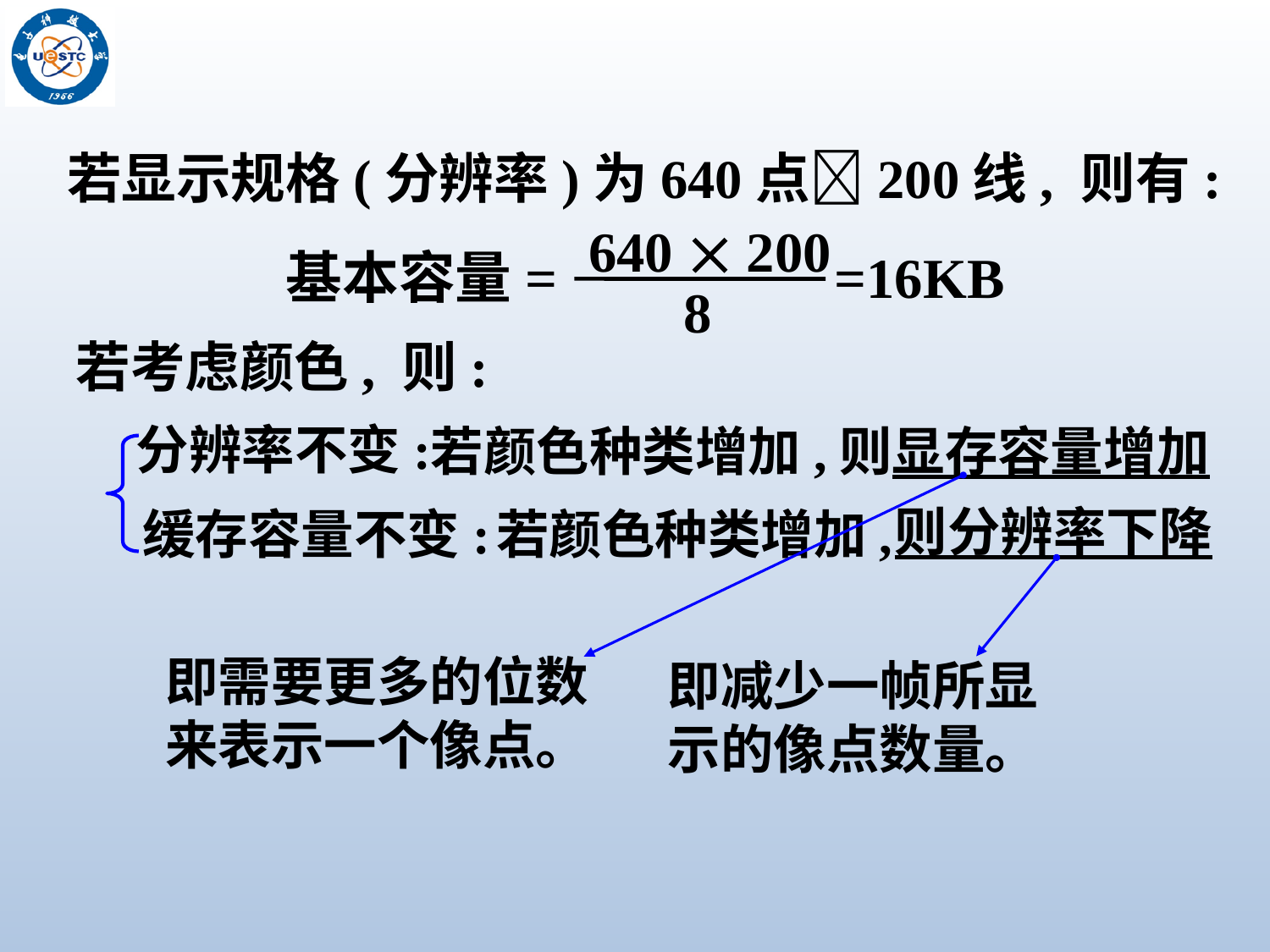

若显示规格(分辨率)为640点×200线, 则有:
640 × 200
8

=16KB
基本容量=
若考虑颜色, 则:
分辨率不变:
则显存容量增加
若颜色种类增加,

则分辨率下降
缓存容量不变:
若颜色种类增加,

即需要更多的位数来表示一个像点。
即减少一帧所显示的像点数量。